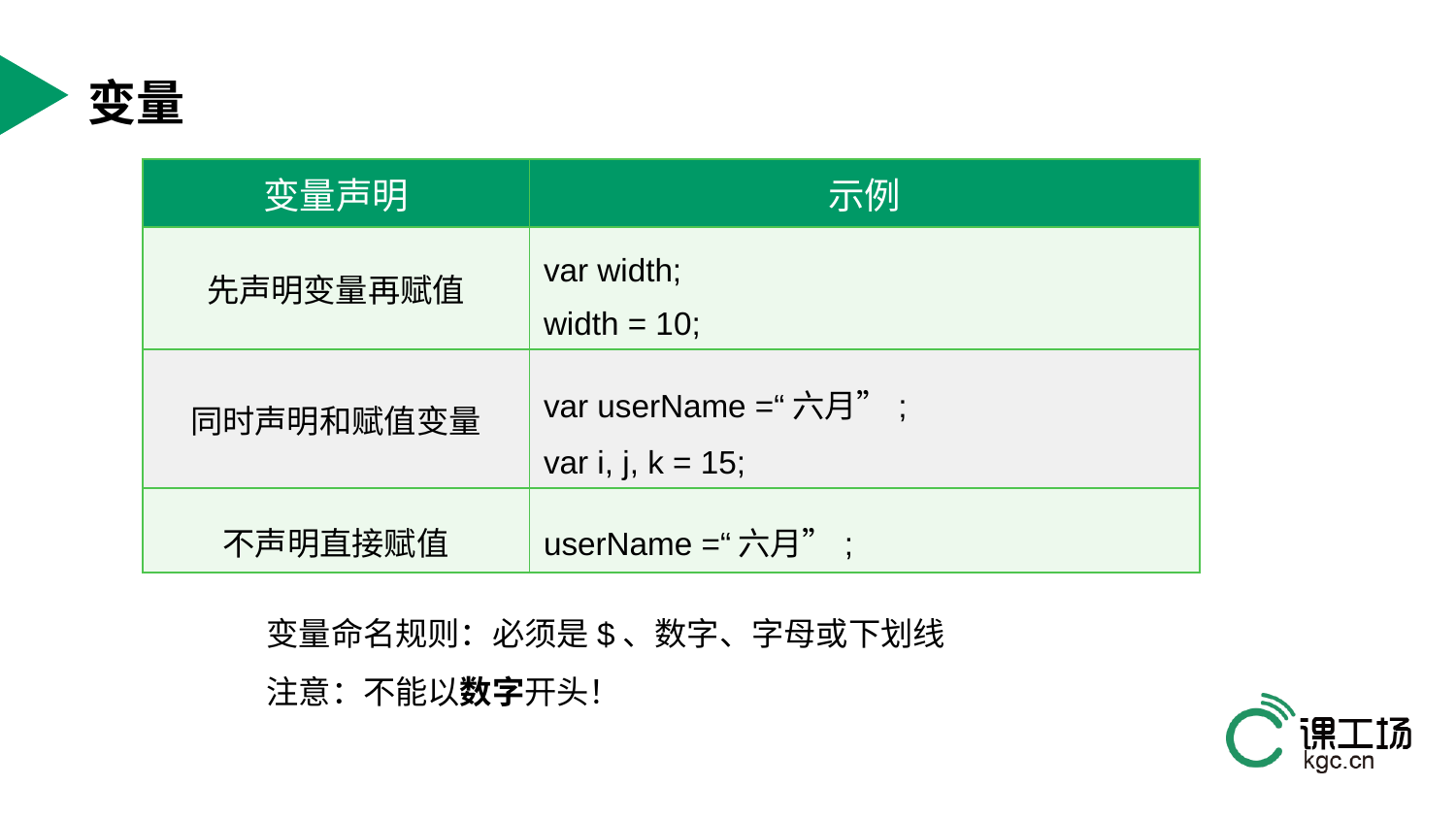

# 变量
| 变量声明 | 示例 |
| --- | --- |
| 先声明变量再赋值 | var width; width = 10; |
| 同时声明和赋值变量 | var userName =“六月”; var i, j, k = 15; |
| 不声明直接赋值 | userName =“六月”; |
变量命名规则：必须是$、数字、字母或下划线
注意：不能以数字开头！